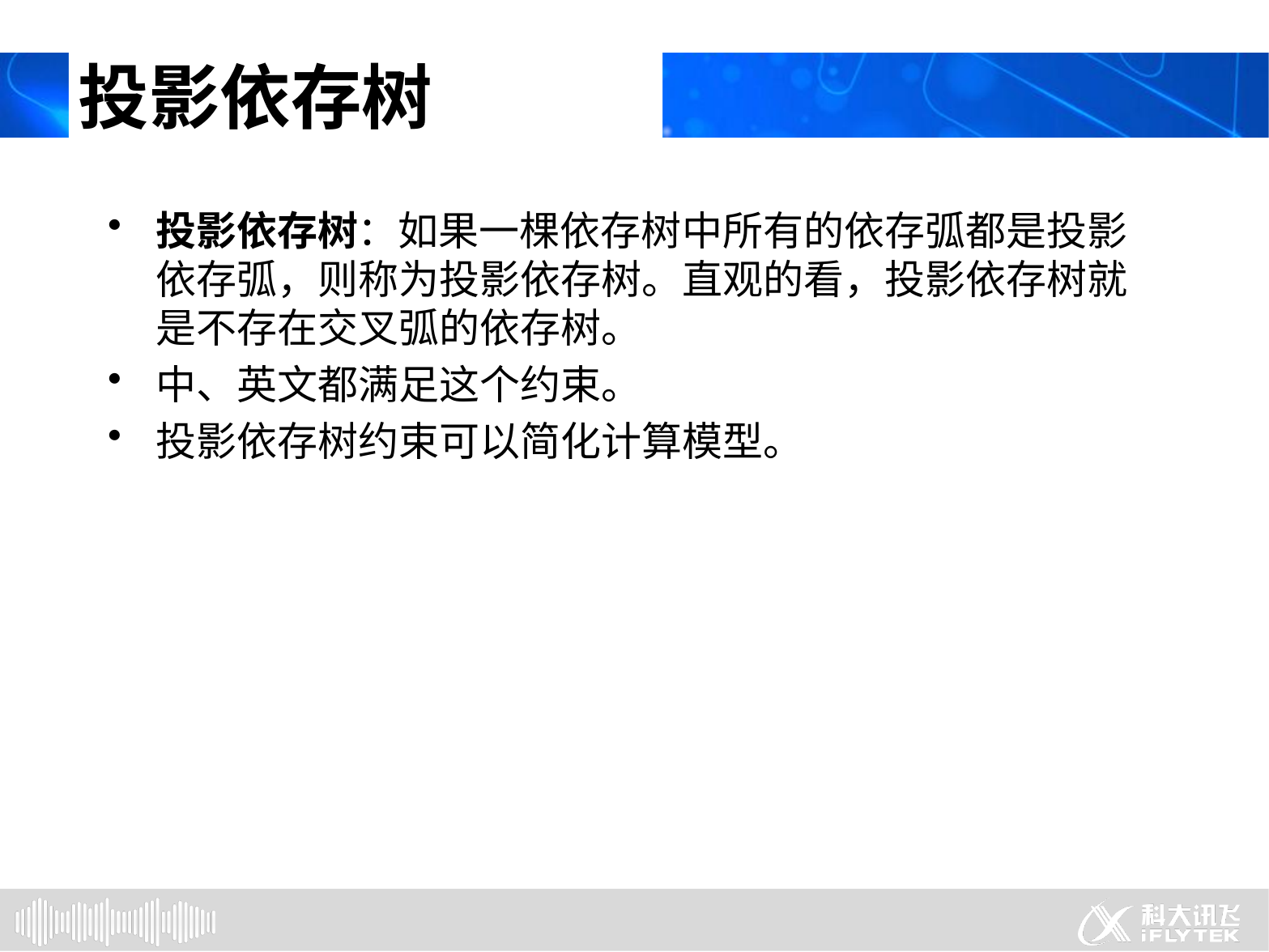

# 投影依存树
投影依存树：如果一棵依存树中所有的依存弧都是投影依存弧，则称为投影依存树。直观的看，投影依存树就是不存在交叉弧的依存树。
中、英文都满足这个约束。
投影依存树约束可以简化计算模型。